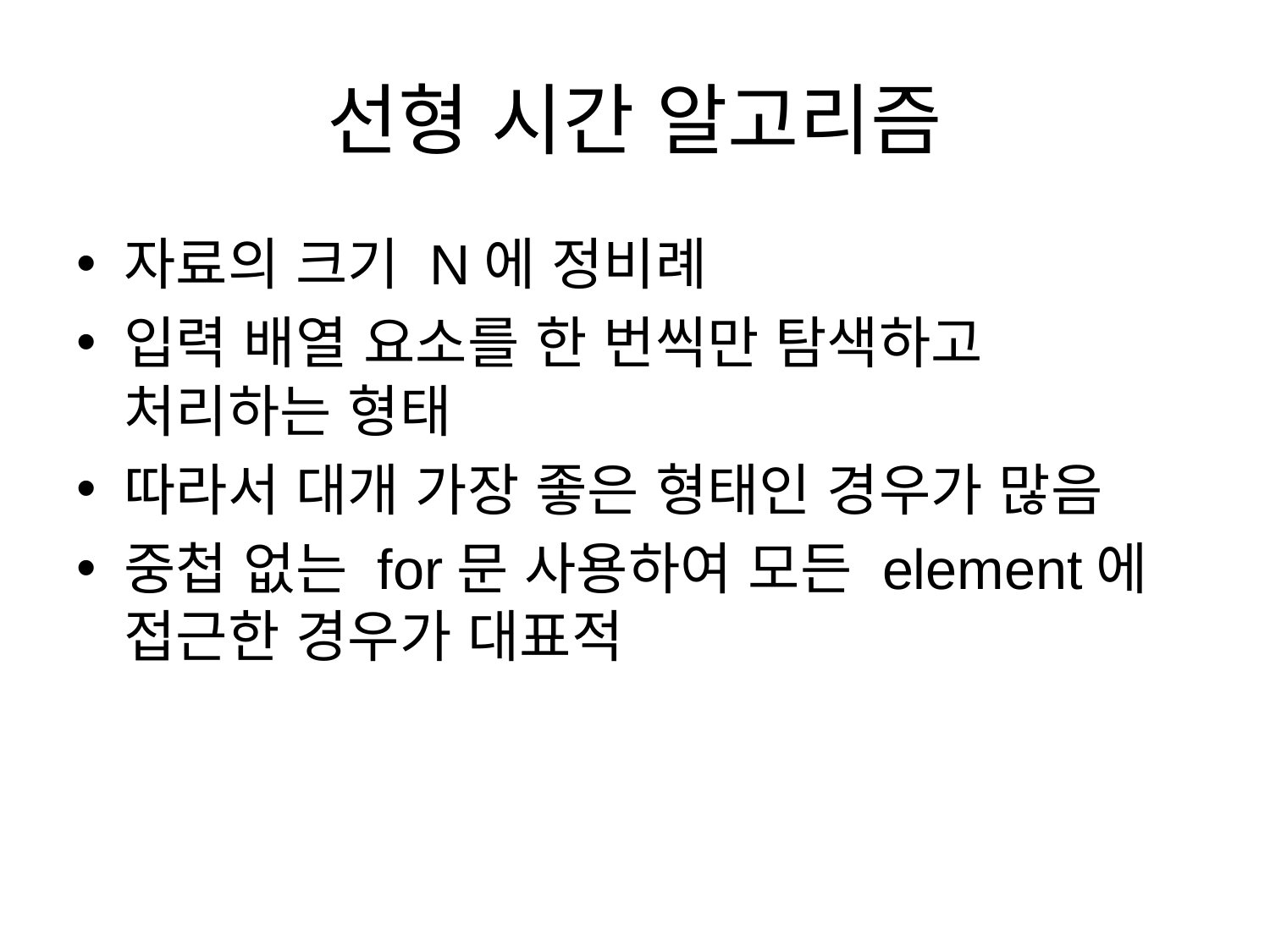

# 선형 시간 알고리즘
자료의 크기 N에 정비례
입력 배열 요소를 한 번씩만 탐색하고 처리하는 형태
따라서 대개 가장 좋은 형태인 경우가 많음
중첩 없는 for문 사용하여 모든 element에 접근한 경우가 대표적